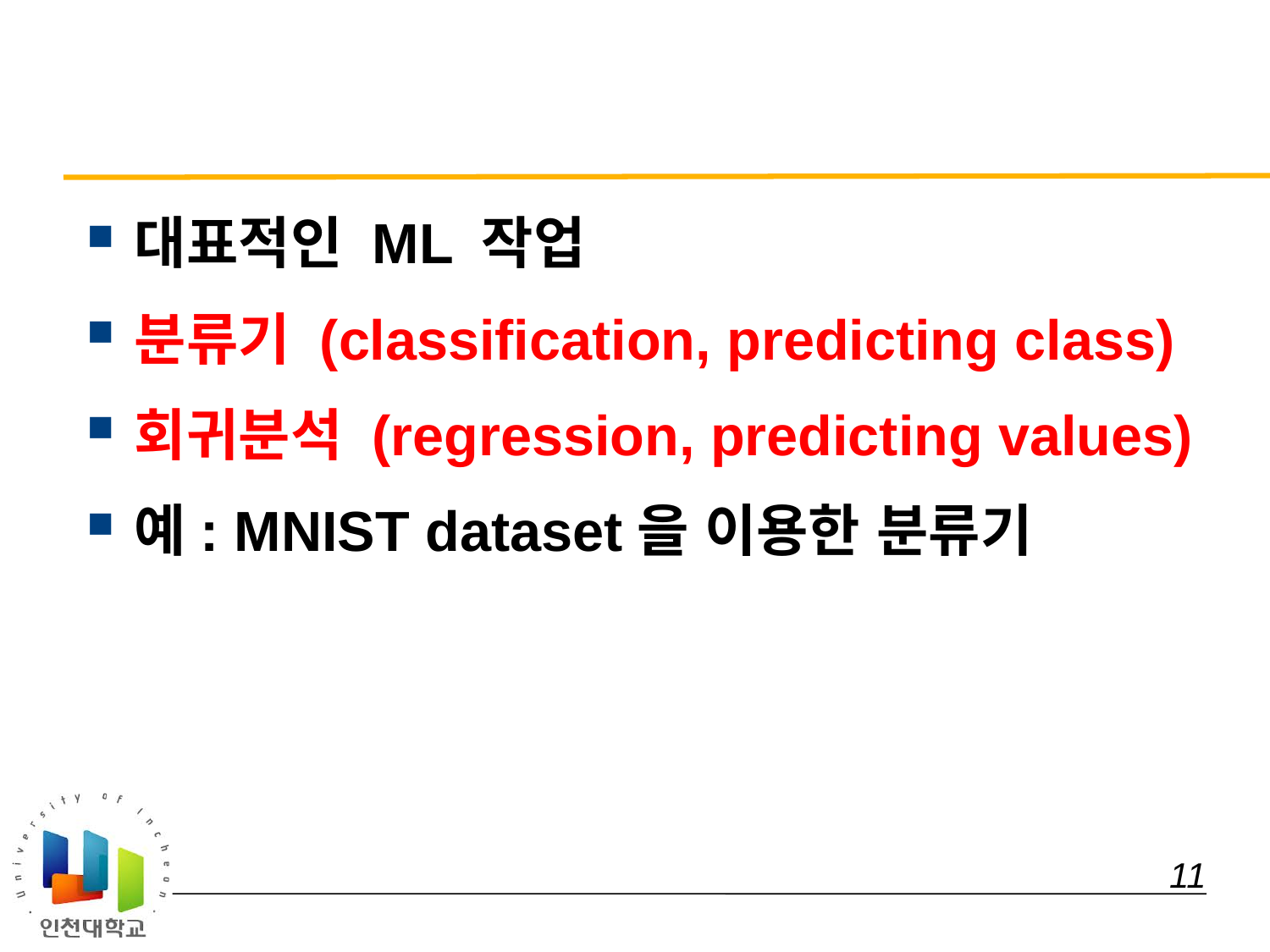

#
대표적인 ML 작업
분류기 (classification, predicting class)
회귀분석 (regression, predicting values)
예: MNIST dataset을 이용한 분류기
 11